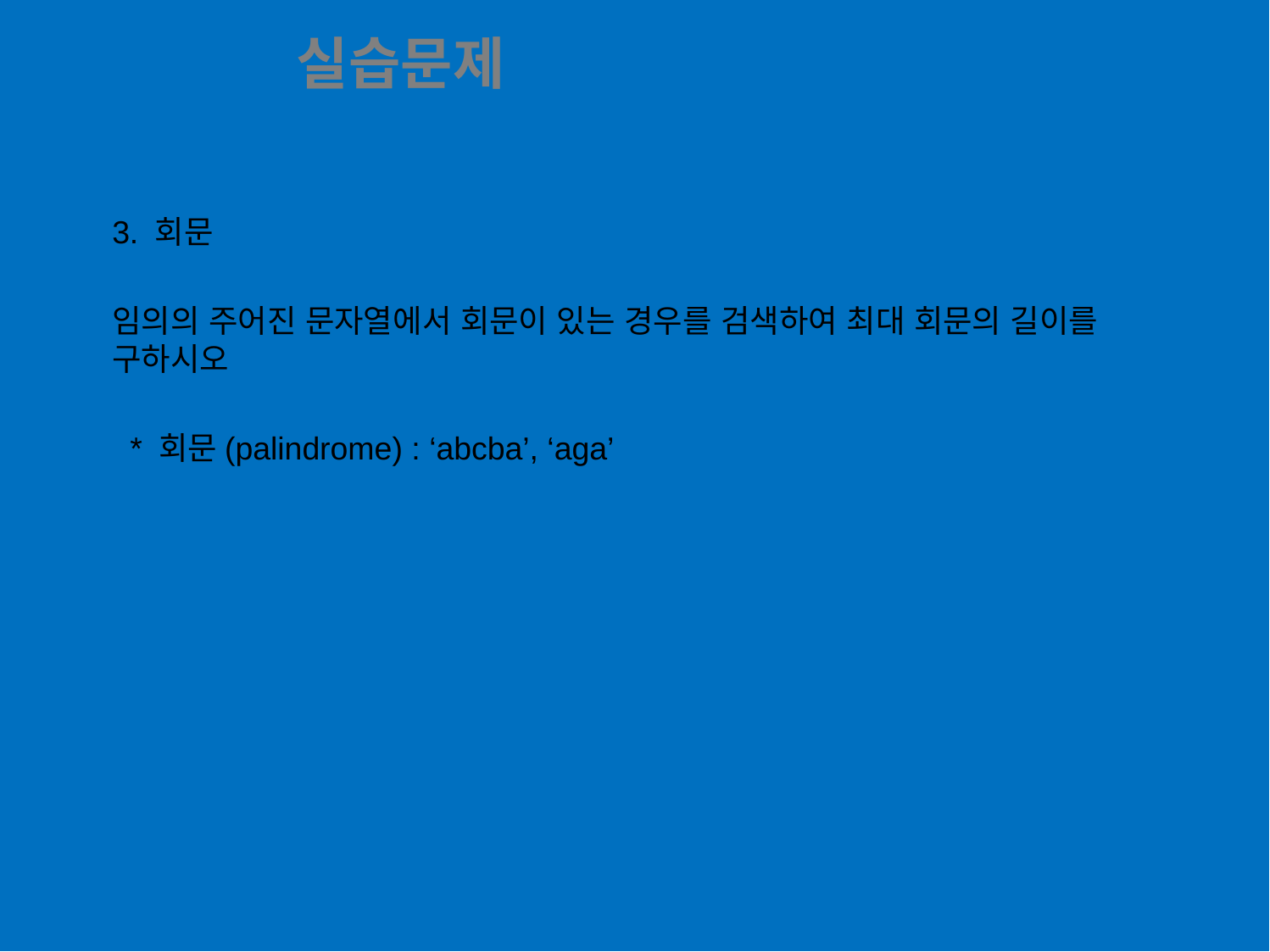

실습문제
3. 회문

임의의 주어진 문자열에서 회문이 있는 경우를 검색하여 최대 회문의 길이를 구하시오

  * 회문(palindrome) : ‘abcba’, ‘aga’